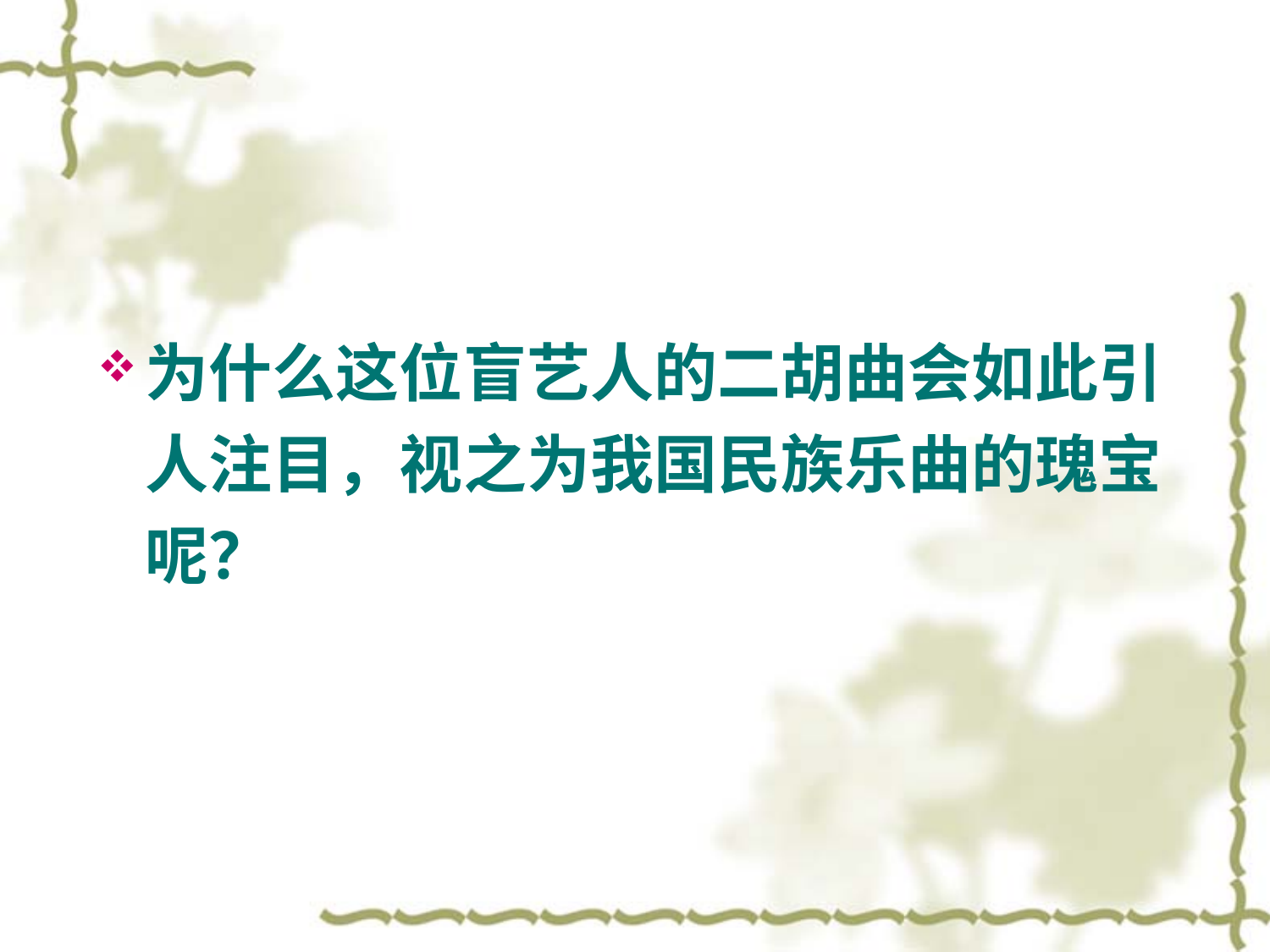

#

为什么这位盲艺人的二胡曲会如此引人注目，视之为我国民族乐曲的瑰宝呢？